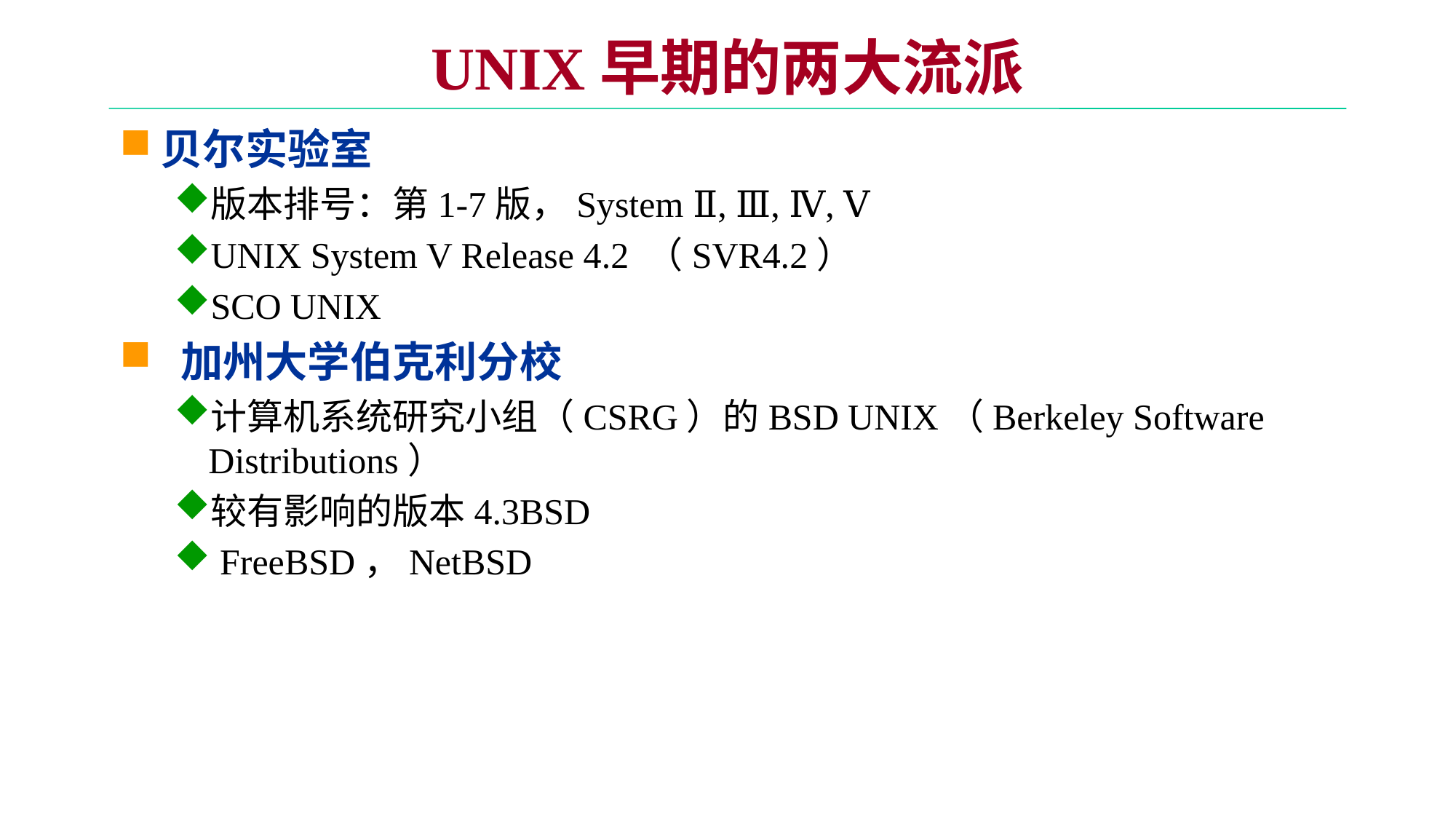

# UNIX早期的两大流派
贝尔实验室
版本排号：第1-7版，System Ⅱ, Ⅲ, Ⅳ, Ⅴ
UNIX System V Release 4.2 （SVR4.2）
SCO UNIX
 加州大学伯克利分校
计算机系统研究小组（CSRG）的BSD UNIX（Berkeley Software Distributions）
较有影响的版本4.3BSD
 FreeBSD，NetBSD